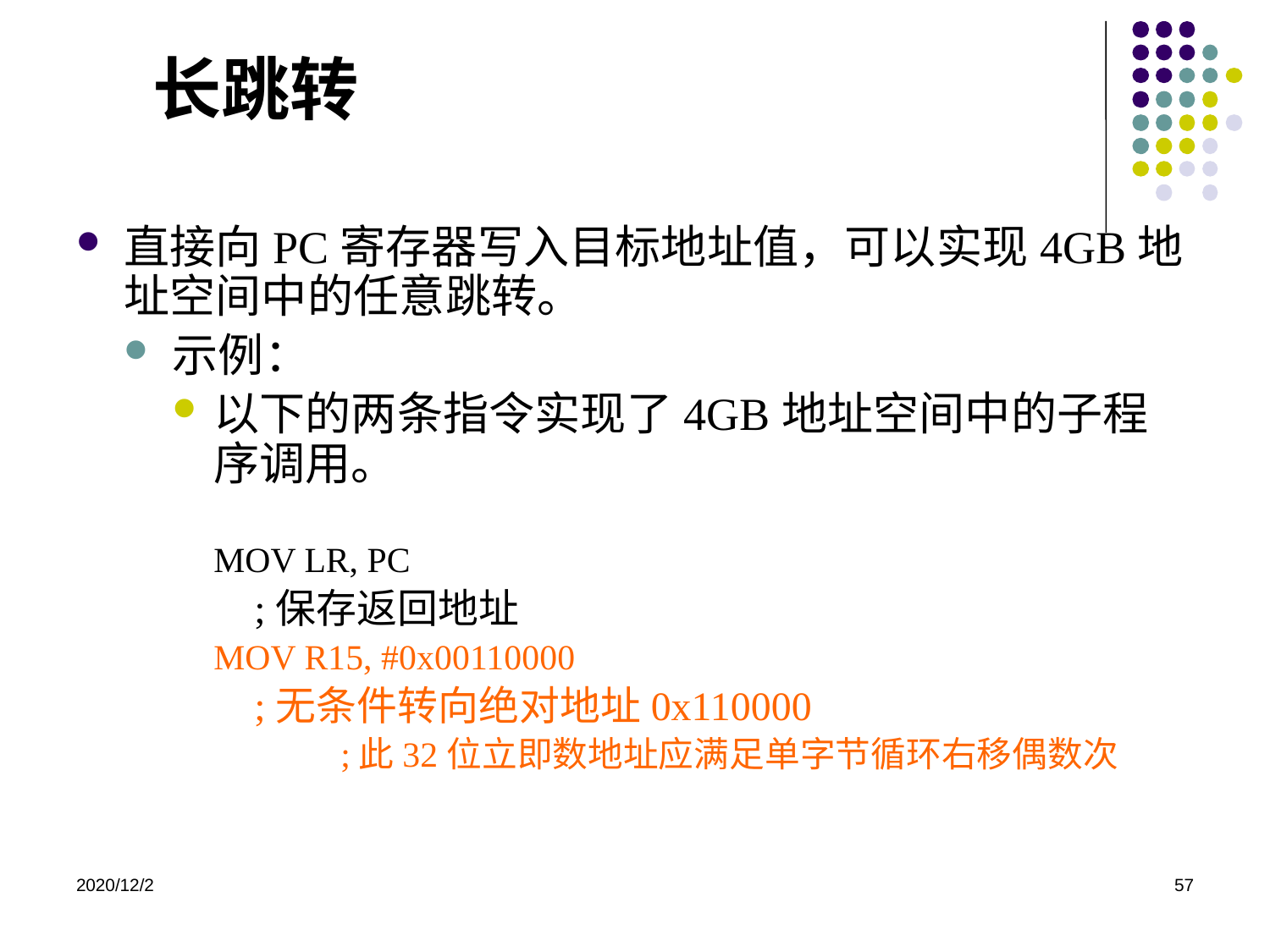

# 长跳转
直接向PC寄存器写入目标地址值，可以实现4GB地址空间中的任意跳转。
示例：
以下的两条指令实现了4GB地址空间中的子程序调用。

MOV LR, PC
;保存返回地址
MOV R15, #0x00110000
;无条件转向绝对地址0x110000
	;此32位立即数地址应满足单字节循环右移偶数次
2020/12/2
57